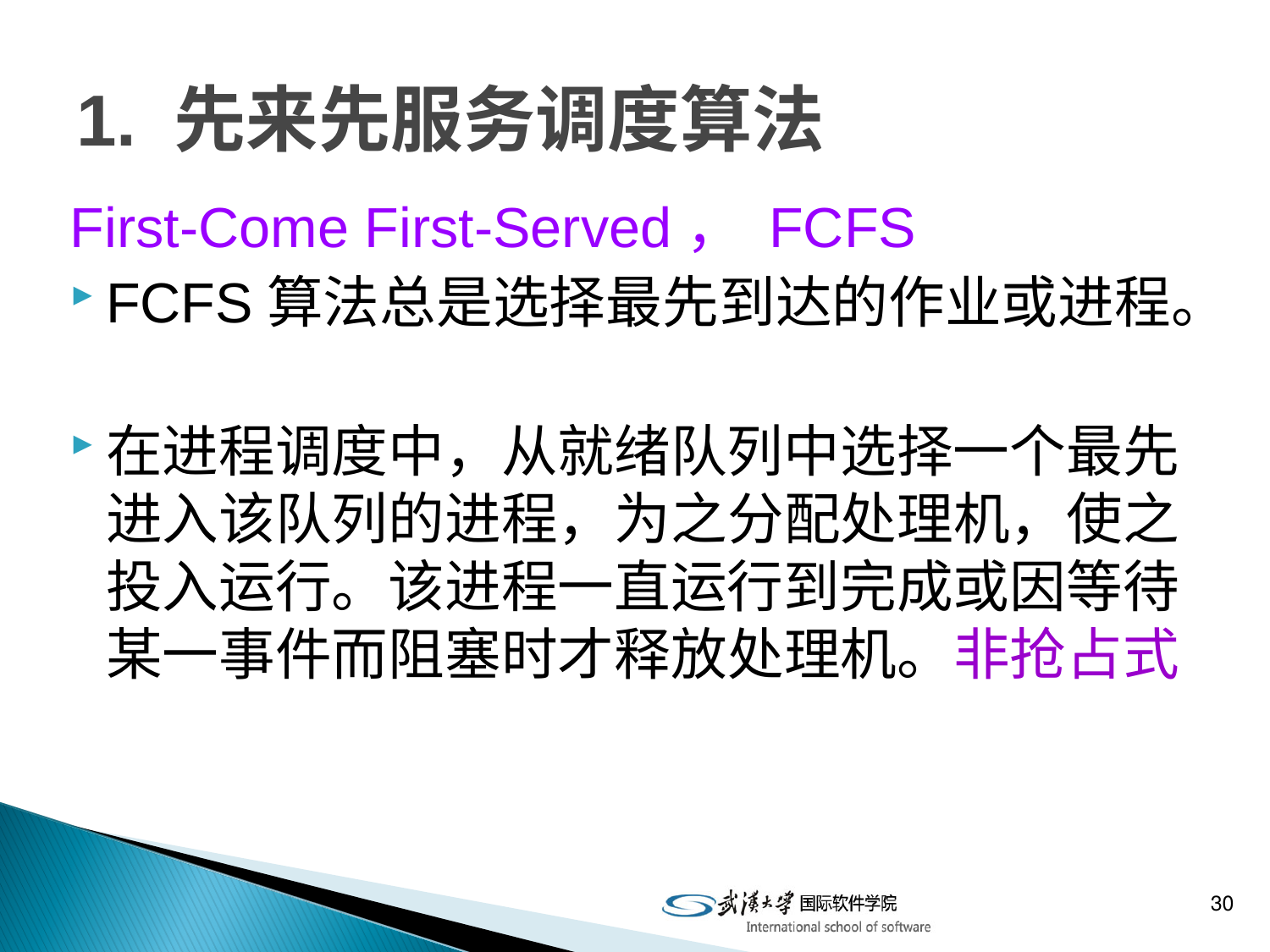

# 1. 先来先服务调度算法
First-Come First-Served， FCFS
FCFS算法总是选择最先到达的作业或进程。

在进程调度中，从就绪队列中选择一个最先进入该队列的进程，为之分配处理机，使之投入运行。该进程一直运行到完成或因等待某一事件而阻塞时才释放处理机。非抢占式